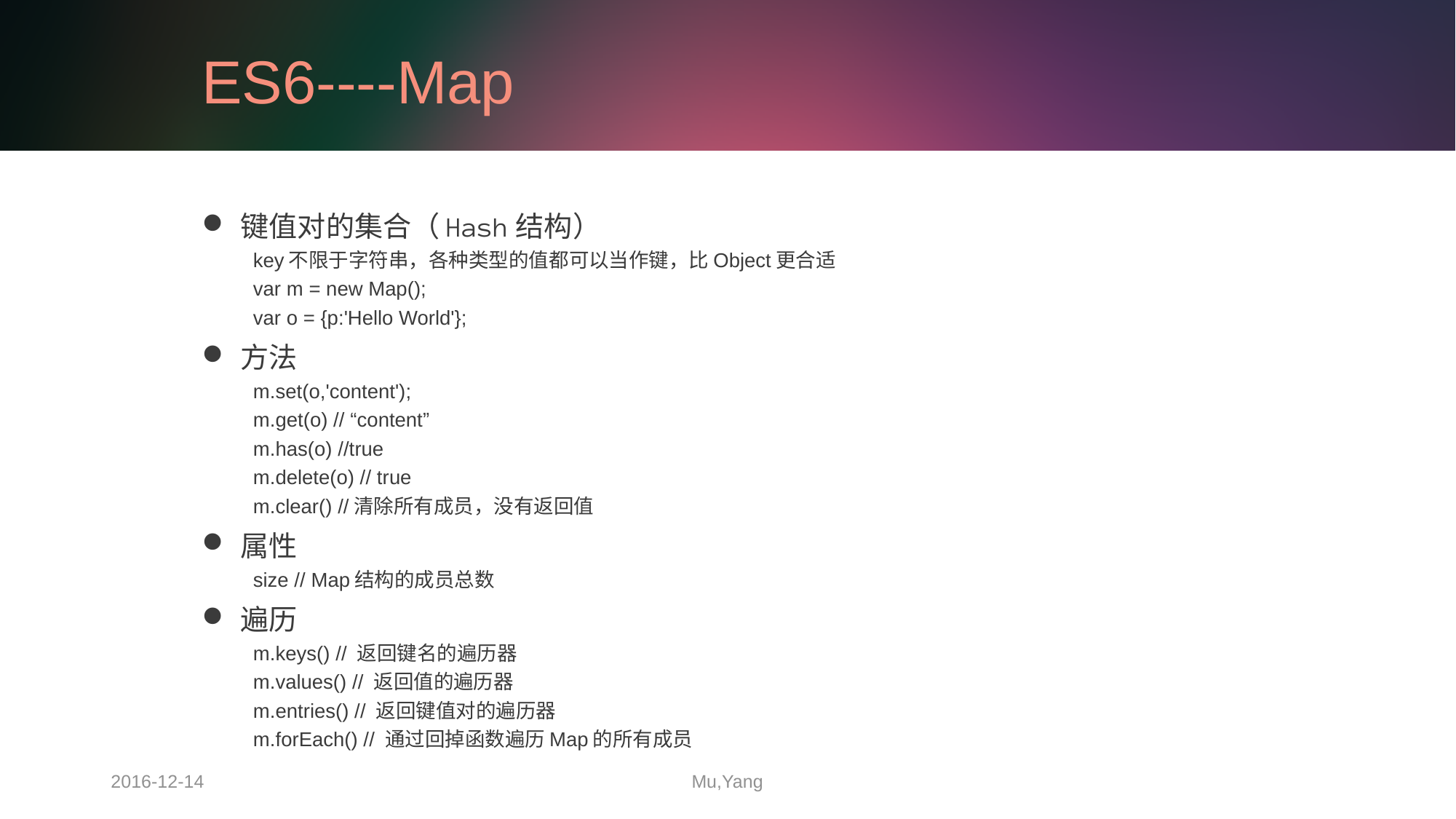

# ES6----Map
键值对的集合（Hash结构）
key不限于字符串，各种类型的值都可以当作键，比Object更合适
var m = new Map();
var o = {p:'Hello World'};
方法
m.set(o,'content');
m.get(o) // “content”
m.has(o) //true
m.delete(o) // true
m.clear() //清除所有成员，没有返回值
属性
size // Map结构的成员总数
遍历
m.keys() // 返回键名的遍历器
m.values() // 返回值的遍历器
m.entries() // 返回键值对的遍历器
m.forEach() // 通过回掉函数遍历Map的所有成员

2016-12-14
Mu,Yang
124